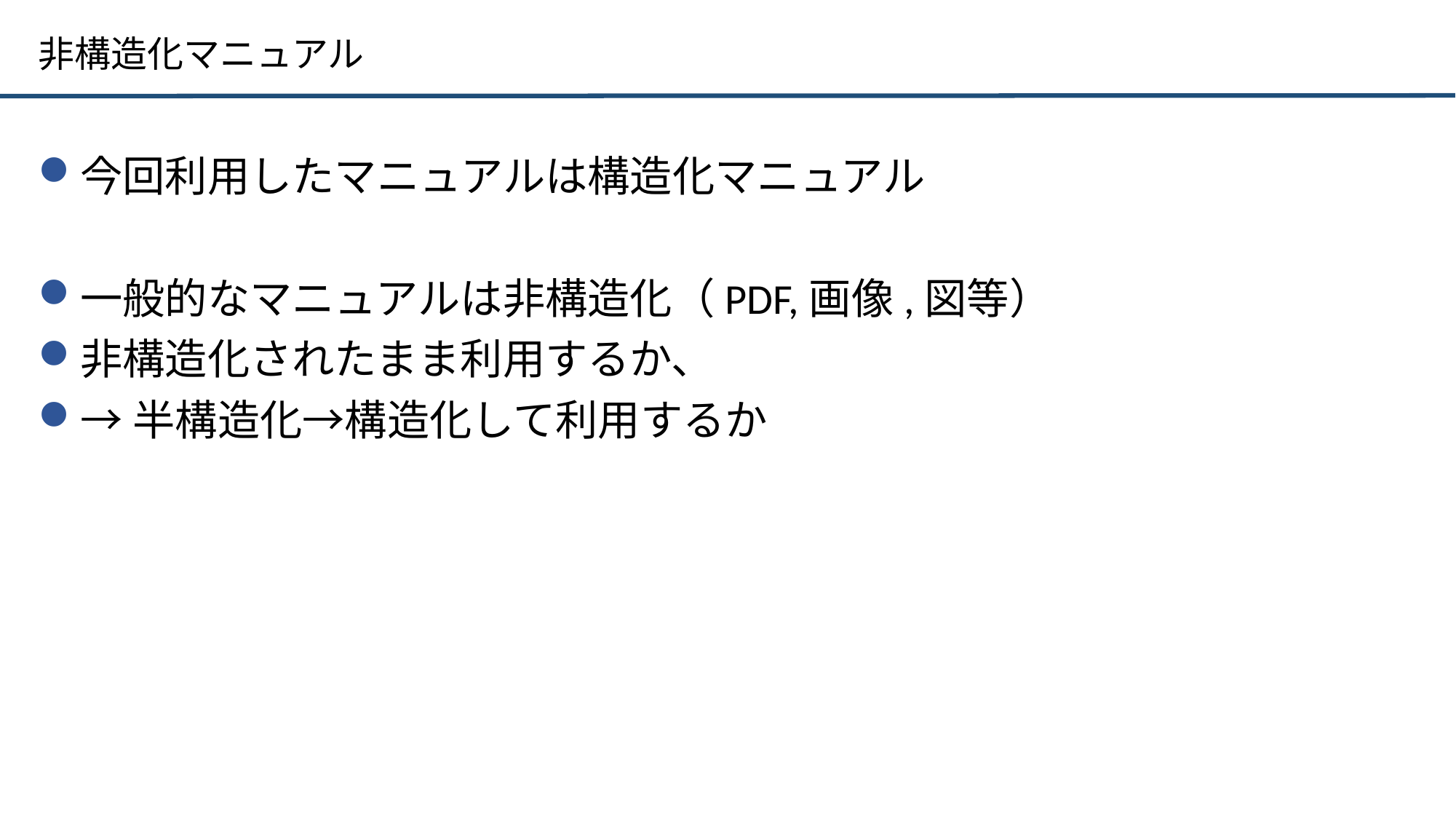

# 非構造化マニュアル
今回利用したマニュアルは構造化マニュアル

一般的なマニュアルは非構造化（PDF,画像,図等）
非構造化されたまま利用するか、
→半構造化→構造化して利用するか